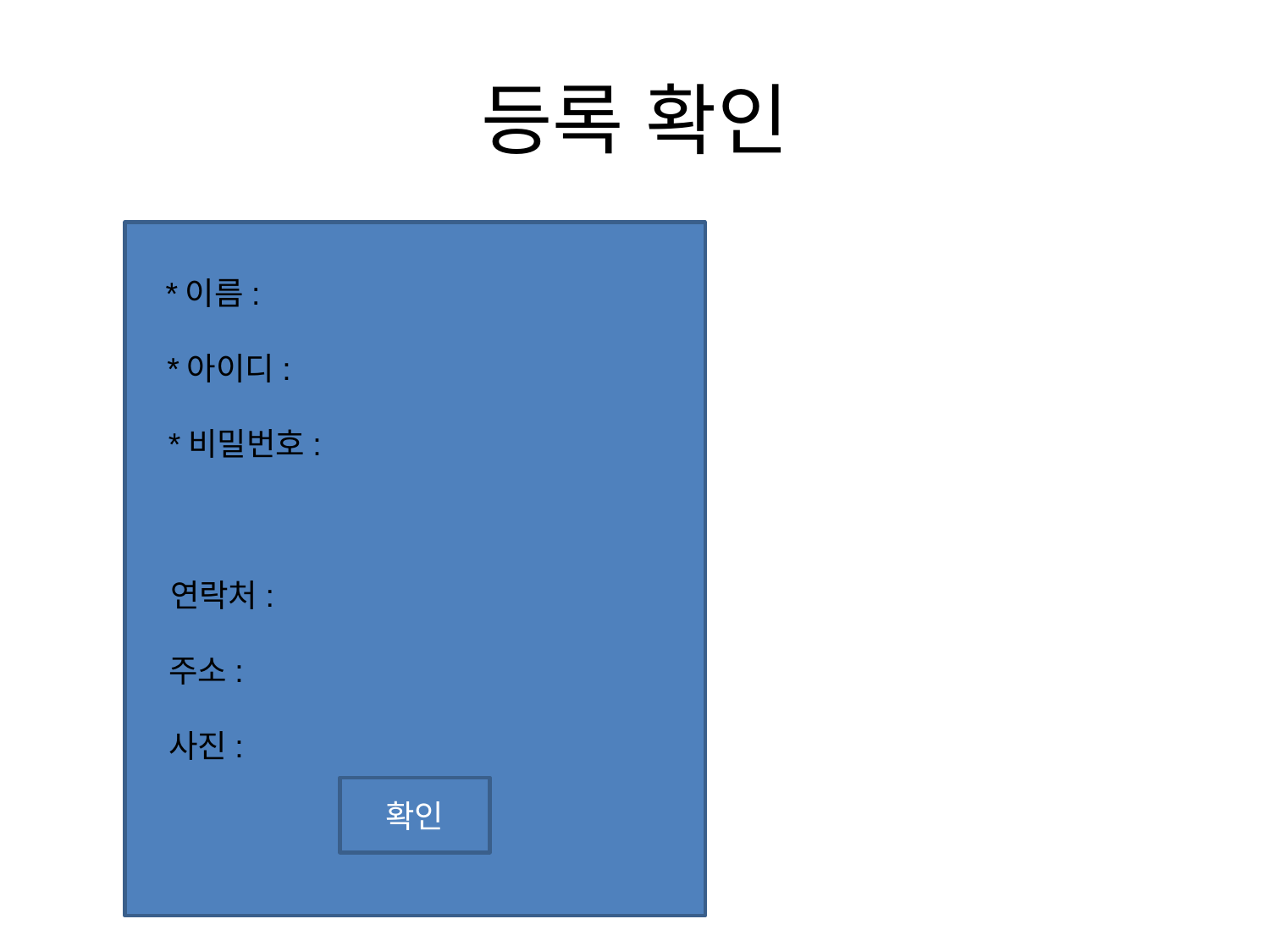

# 등록 확인

*이름:
*아이디:
*비밀번호:
연락처:
주소:
사진:
확인